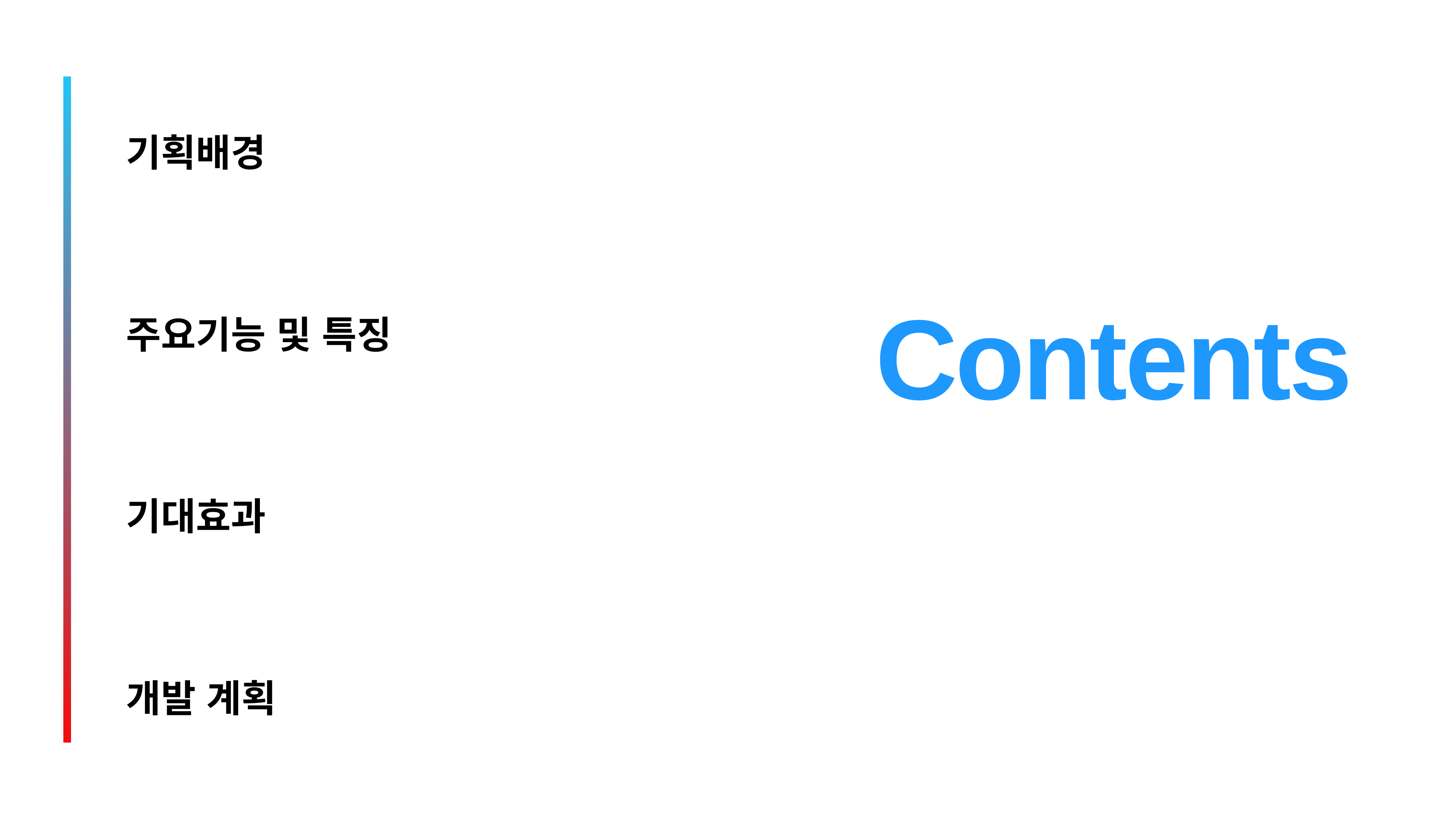

기획배경

주요기능 및 특징

기대효과

개발 계획
Contents